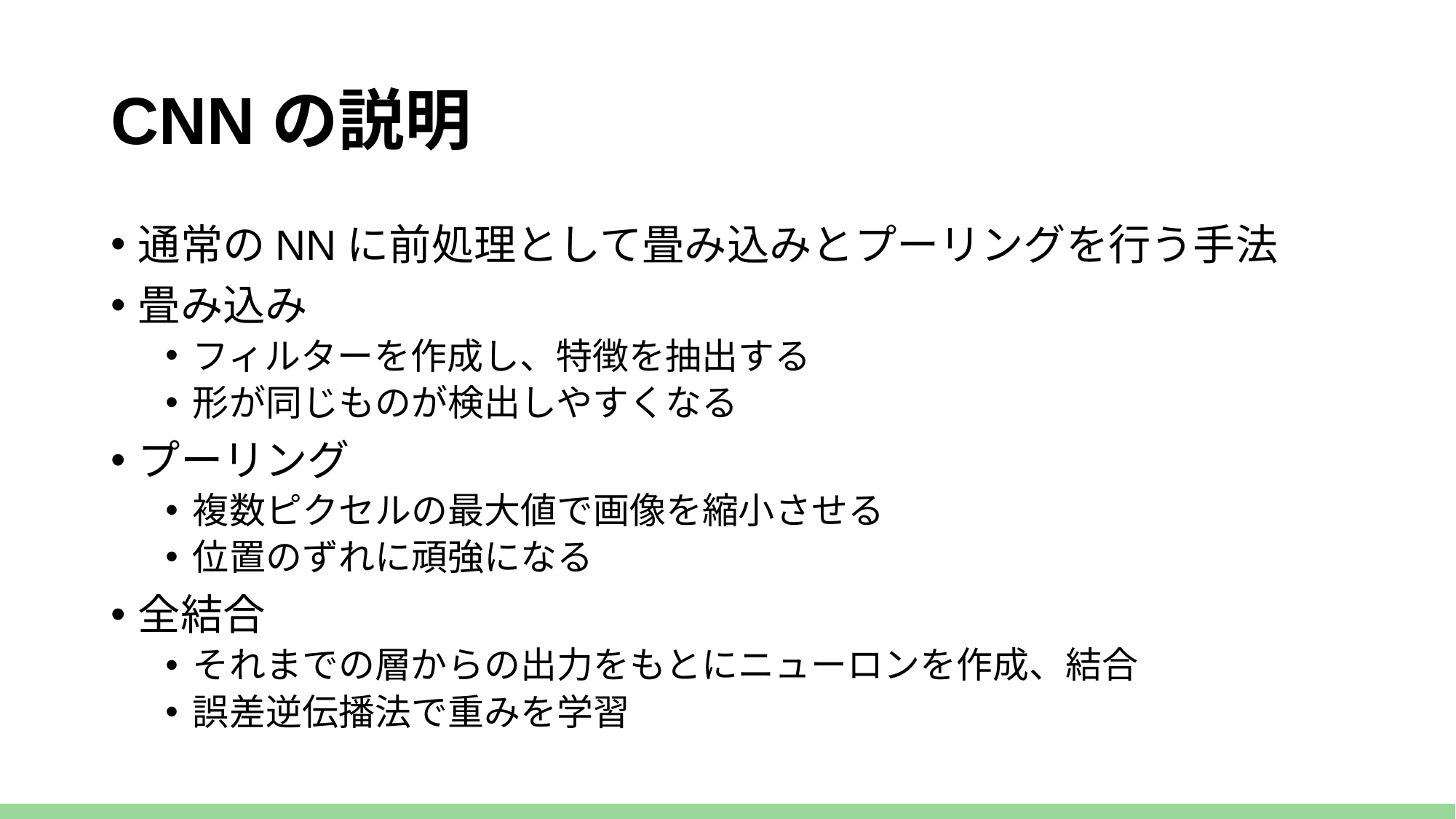

# CNNの説明
通常のNNに前処理として畳み込みとプーリングを行う手法
畳み込み
フィルターを作成し、特徴を抽出する
形が同じものが検出しやすくなる
プーリング
複数ピクセルの最大値で画像を縮小させる
位置のずれに頑強になる
全結合
それまでの層からの出力をもとにニューロンを作成、結合
誤差逆伝播法で重みを学習